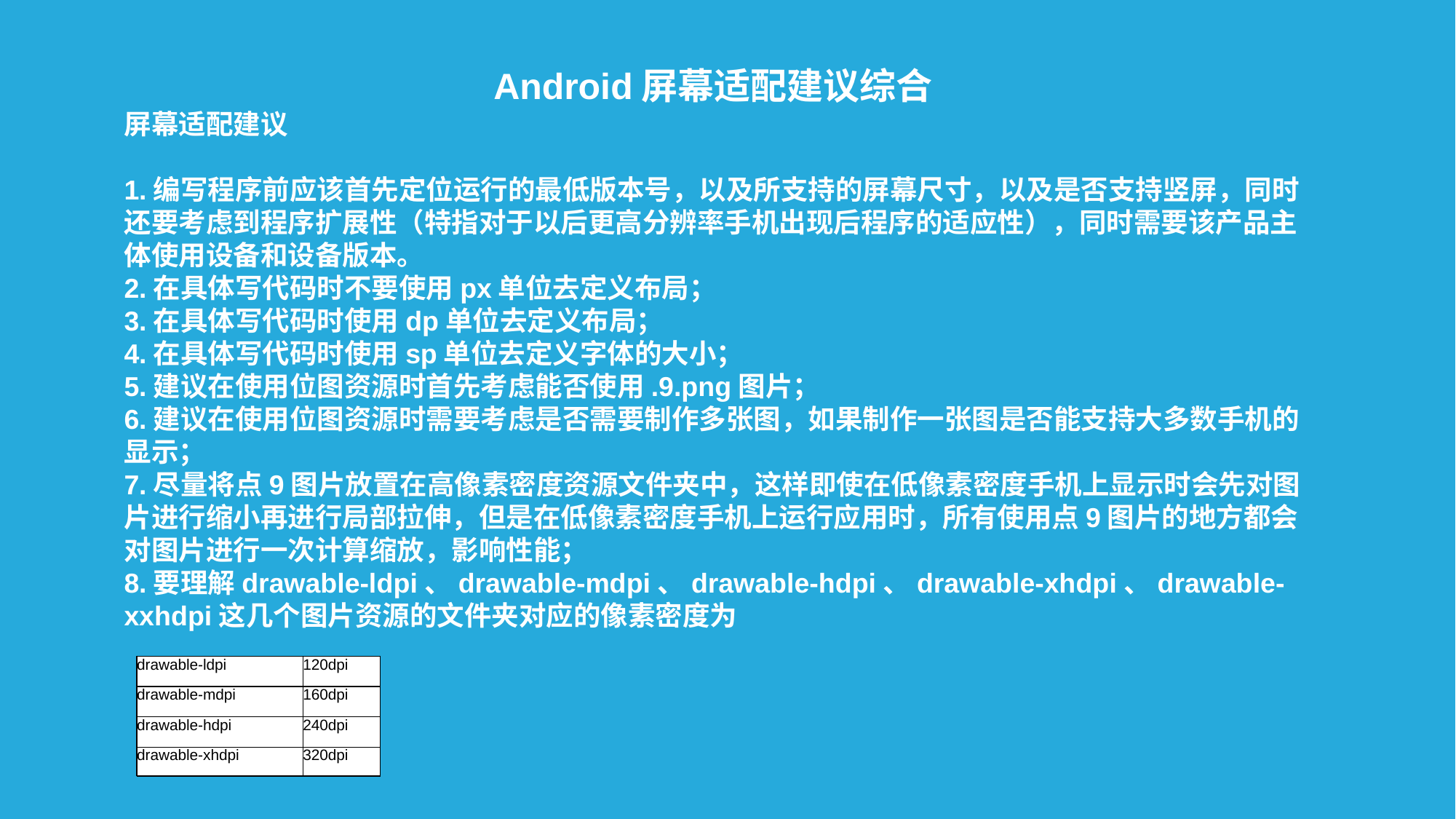

Android屏幕适配建议综合
屏幕适配建议

1.编写程序前应该首先定位运行的最低版本号，以及所支持的屏幕尺寸，以及是否支持竖屏，同时还要考虑到程序扩展性（特指对于以后更高分辨率手机出现后程序的适应性），同时需要该产品主体使用设备和设备版本。
2.在具体写代码时不要使用px单位去定义布局；
3.在具体写代码时使用dp单位去定义布局；
4.在具体写代码时使用sp单位去定义字体的大小；
5.建议在使用位图资源时首先考虑能否使用.9.png图片；
6.建议在使用位图资源时需要考虑是否需要制作多张图，如果制作一张图是否能支持大多数手机的显示；
7.尽量将点9图片放置在高像素密度资源文件夹中，这样即使在低像素密度手机上显示时会先对图片进行缩小再进行局部拉伸，但是在低像素密度手机上运行应用时，所有使用点9图片的地方都会对图片进行一次计算缩放，影响性能；
8.要理解drawable-ldpi、drawable-mdpi、drawable-hdpi、drawable-xhdpi、drawable-xxhdpi这几个图片资源的文件夹对应的像素密度为

| drawable-ldpi | 120dpi |
| --- | --- |
| drawable-mdpi | 160dpi |
| drawable-hdpi | 240dpi |
| drawable-xhdpi | 320dpi |